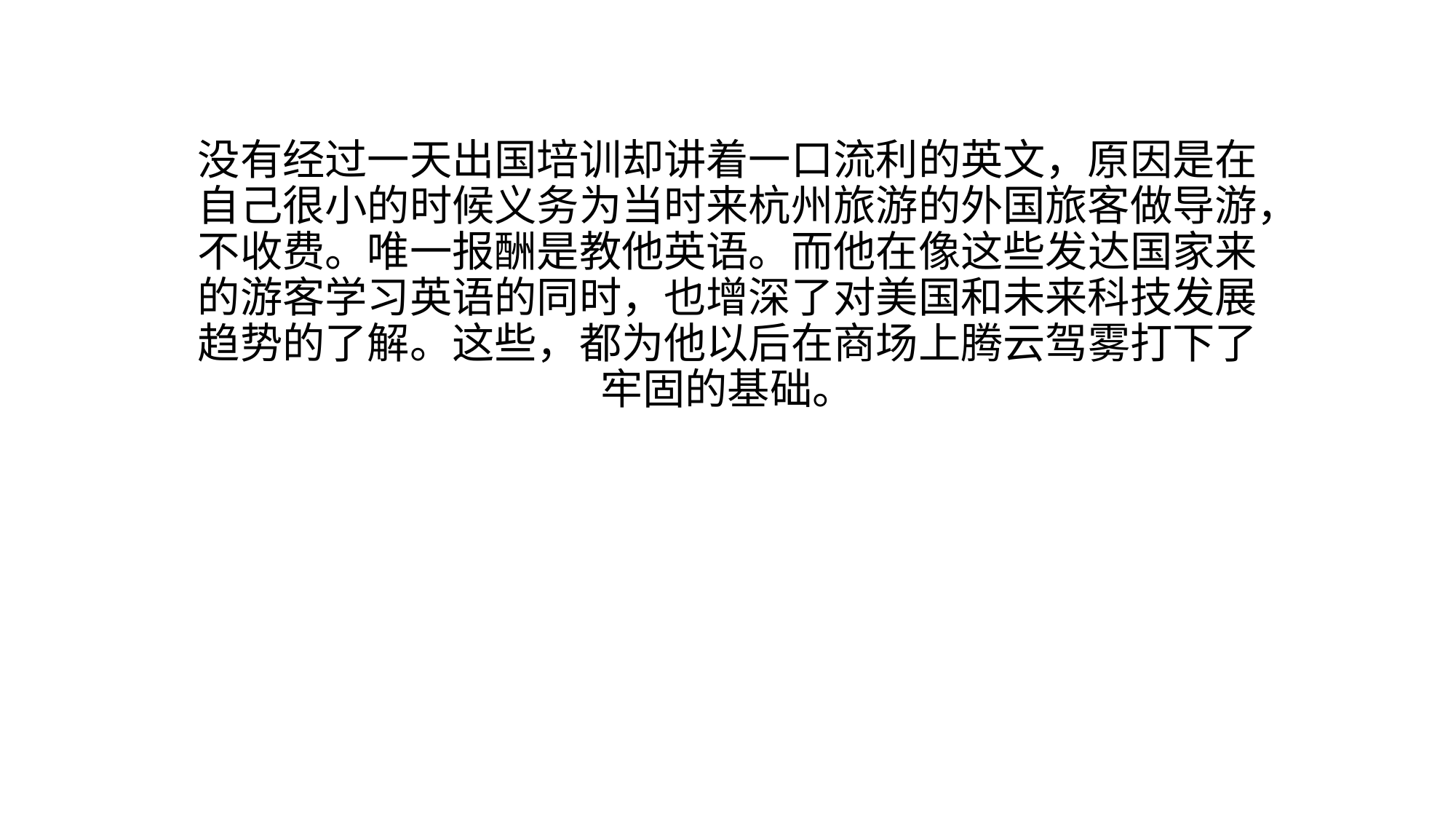

# 没有经过一天出国培训却讲着一口流利的英文，原因是在自己很小的时候义务为当时来杭州旅游的外国旅客做导游，不收费。唯一报酬是教他英语。而他在像这些发达国家来的游客学习英语的同时，也增深了对美国和未来科技发展趋势的了解。这些，都为他以后在商场上腾云驾雾打下了牢固的基础。